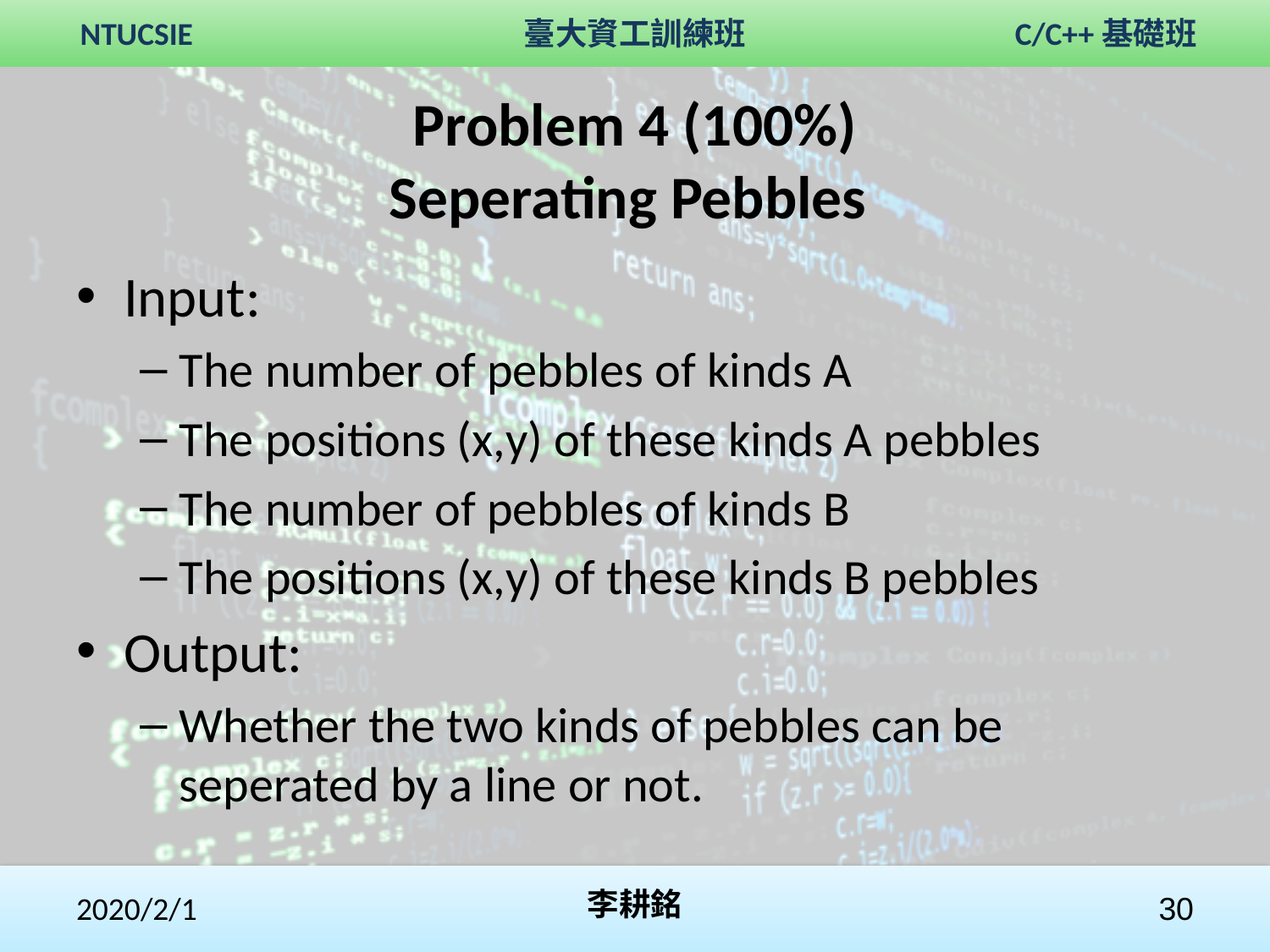

# Problem 4 (100%) Seperating Pebbles
Input:
The number of pebbles of kinds A
The positions (x,y) of these kinds A pebbles
The number of pebbles of kinds B
The positions (x,y) of these kinds B pebbles
Output:
Whether the two kinds of pebbles can be seperated by a line or not.
2020/2/1
李耕銘
30